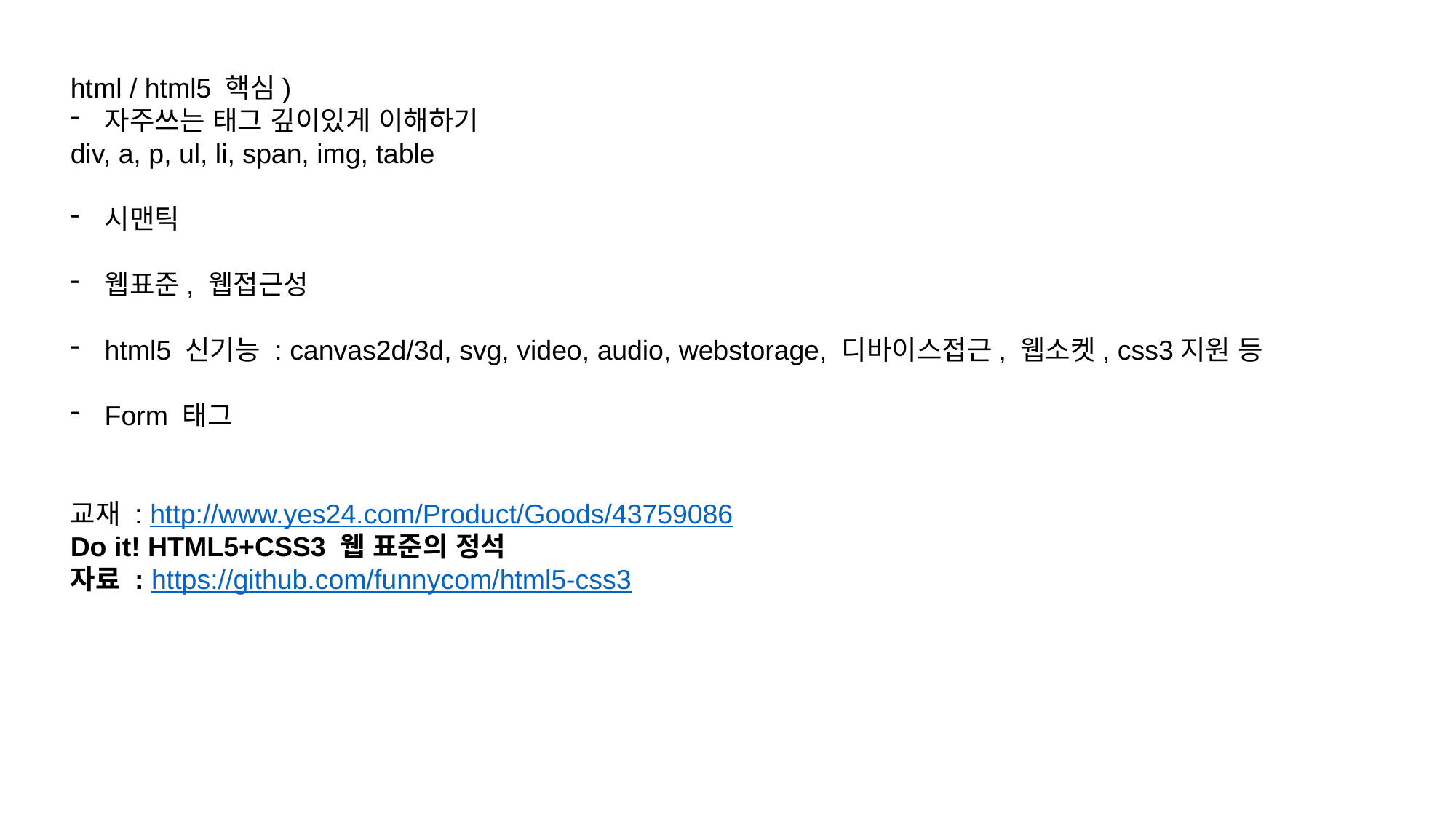

html / html5 핵심)
자주쓰는 태그 깊이있게 이해하기
div, a, p, ul, li, span, img, table

시맨틱

웹표준, 웹접근성

html5 신기능 : canvas2d/3d, svg, video, audio, webstorage, 디바이스접근, 웹소켓, css3지원 등

Form 태그

교재 : http://www.yes24.com/Product/Goods/43759086
Do it! HTML5+CSS3 웹 표준의 정석
자료 : https://github.com/funnycom/html5-css3